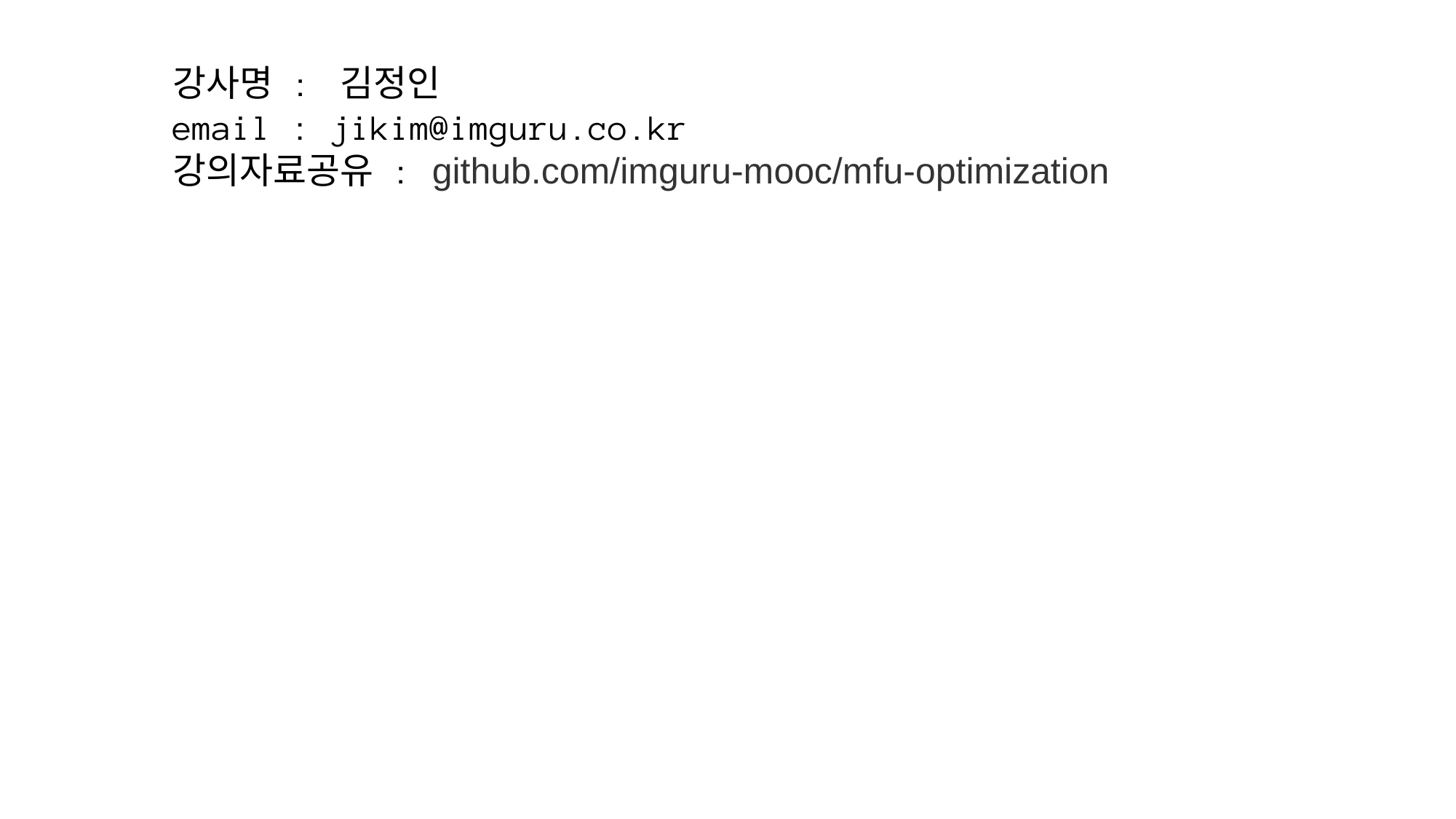

강사명 : 김정인
email : jikim@imguru.co.kr
강의자료공유 : github.com/imguru-mooc/mfu-optimization